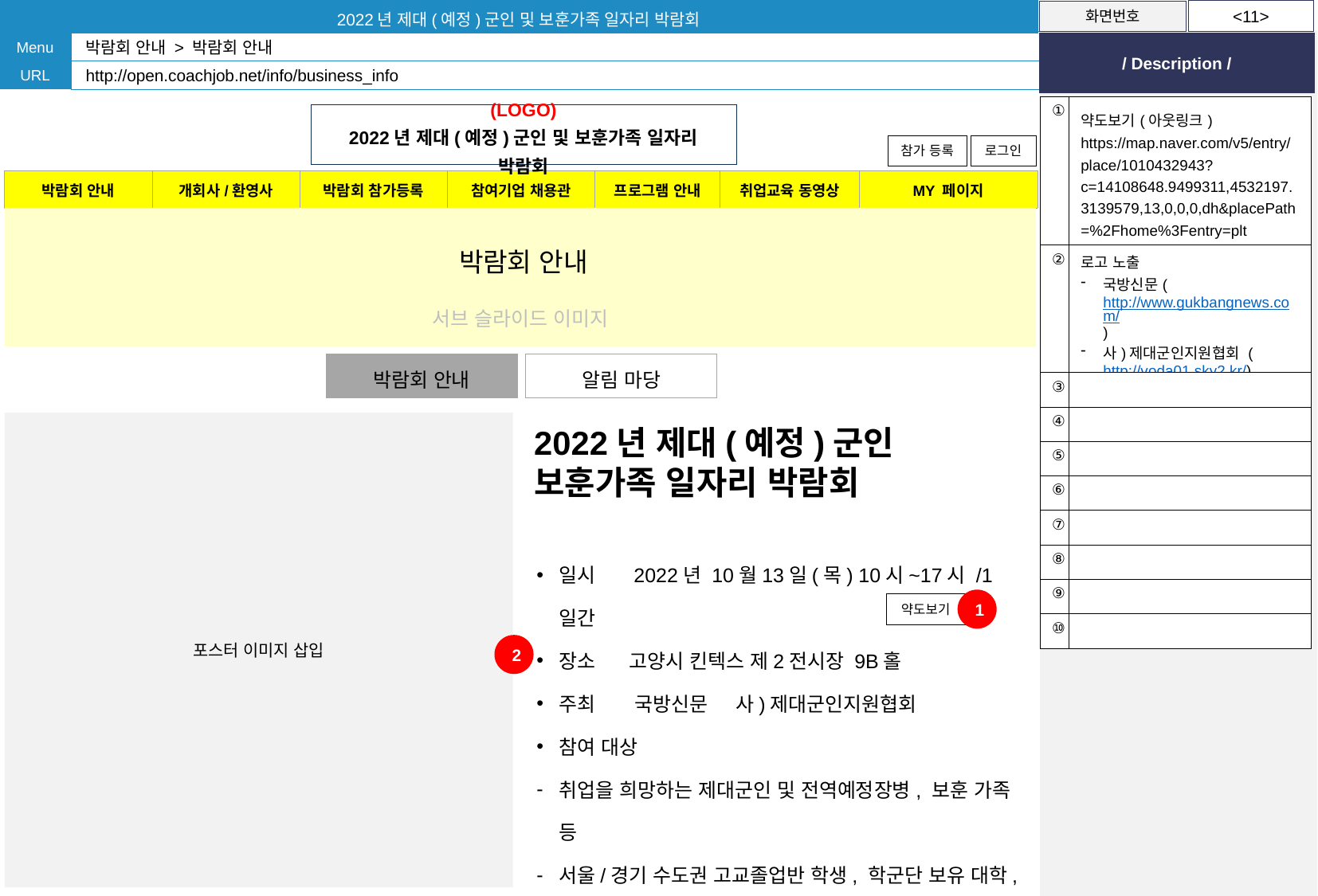

박람회 안내 > 박람회 안내
http://open.coachjob.net/info/business_info
| ① | 약도보기(아웃링크) https://map.naver.com/v5/entry/place/1010432943?c=14108648.9499311,4532197.3139579,13,0,0,0,dh&placePath=%2Fhome%3Fentry=plt |
| --- | --- |
| ② | 로고 노출 국방신문(http://www.gukbangnews.com/) 사)제대군인지원협회 (http://voda01.sky2.kr/) |
| ③ |  |
| ④ |  |
| ⑤ |  |
| ⑥ |  |
| ⑦ |  |
| ⑧ |  |
| ⑨ |  |
| ⑩ |  |
(LOGO)
2022년 제대(예정)군인 및 보훈가족 일자리 박람회
참가 등록
로그인
| 박람회 안내 | 개회사/환영사 | 박람회 참가등록 | 참여기업 채용관 | 프로그램 안내 | 취업교육 동영상 | MY 페이지 |
| --- | --- | --- | --- | --- | --- | --- |
서브 슬라이드 이미지

박람회 안내
박람회 안내
알림 마당
포스터 이미지 삽입
2022년 제대(예정)군인 보훈가족 일자리 박람회
일시      2022년 10월13일(목) 10시~17시 /1일간
장소      고양시 킨텍스 제2전시장 9B홀
주최       국방신문     사)제대군인지원협회
참여 대상
취업을 희망하는 제대군인 및 전역예정장병, 보훈 가족 등
서울/경기 수도권 고교졸업반 학생, 학군단 보유 대학, 군사학과 및 군 관련학과 운영대학 등과 일반 국민
인력 채용 수요가 있는 우수 유망기업, 창업관련 기업 등
1
약도보기
2